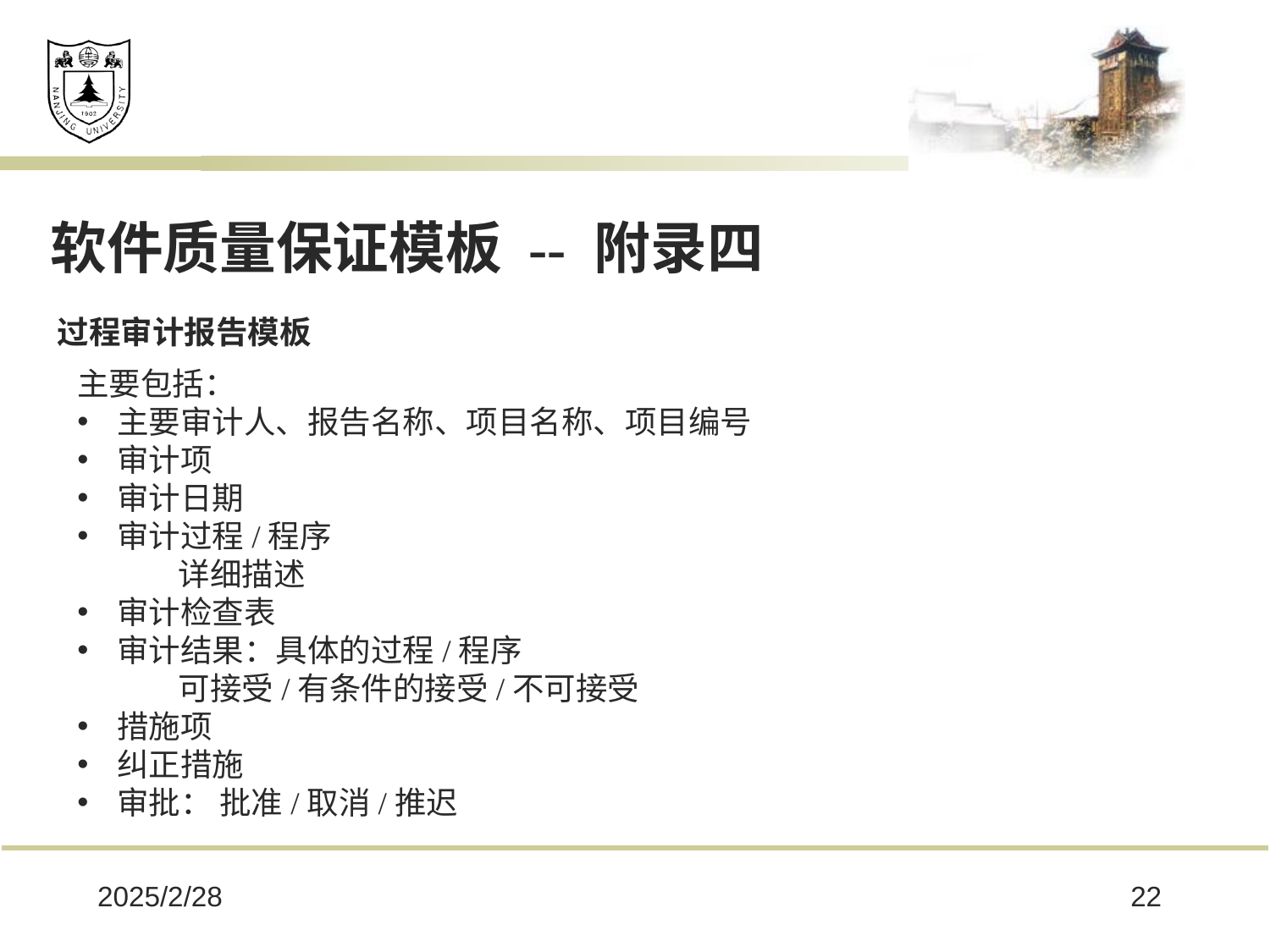

软件质量保证模板 -- 附录四
过程审计报告模板
主要包括：
主要审计人、报告名称、项目名称、项目编号
审计项
审计日期
审计过程/程序
             详细描述
审计检查表
审计结果：具体的过程/程序
             可接受/有条件的接受/不可接受
措施项
纠正措施
审批： 批准/取消/推迟

2025/2/28
22